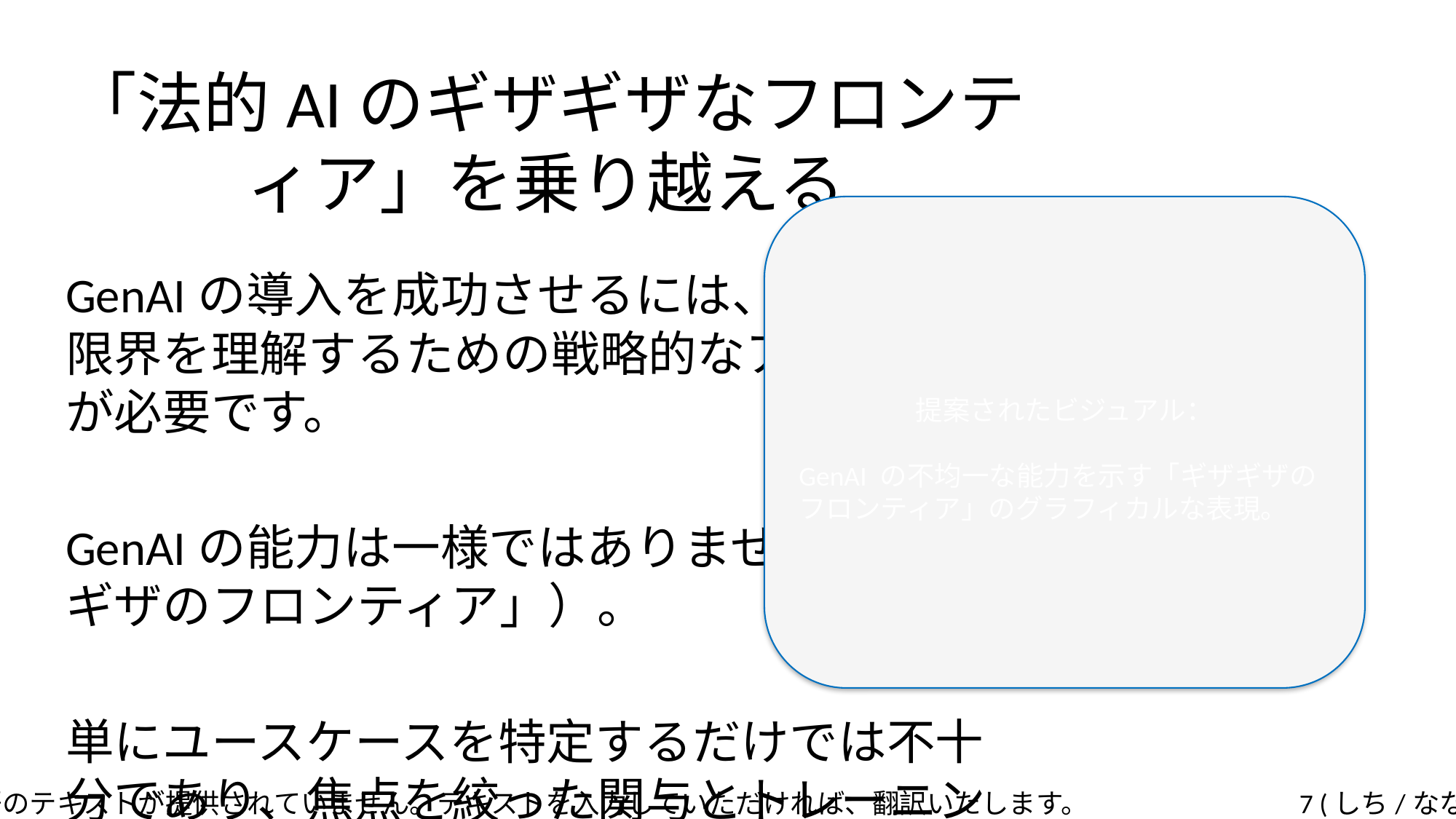

# 「法的AIのギザギザなフロンティア」を乗り越える

GenAIの導入を成功させるには、その能力と限界を理解するための戦略的なアプローチが必要です。

GenAIの能力は一様ではありません（「ギザギザのフロンティア」）。

単にユースケースを特定するだけでは不十分であり、焦点を絞った関与とトレーニングが不可欠です。

試行の結果、デジタルリテラシーと開発サポートの必要性が明らかになりました。

提案されたビジュアル：

GenAI の不均一な能力を示す「ギザギザのフロンティア」のグラフィカルな表現。

申し訳ありませんが、翻訳する英語のテキストが提供されていません。テキストを入力していただければ、翻訳いたします。

7 (しち/なな)